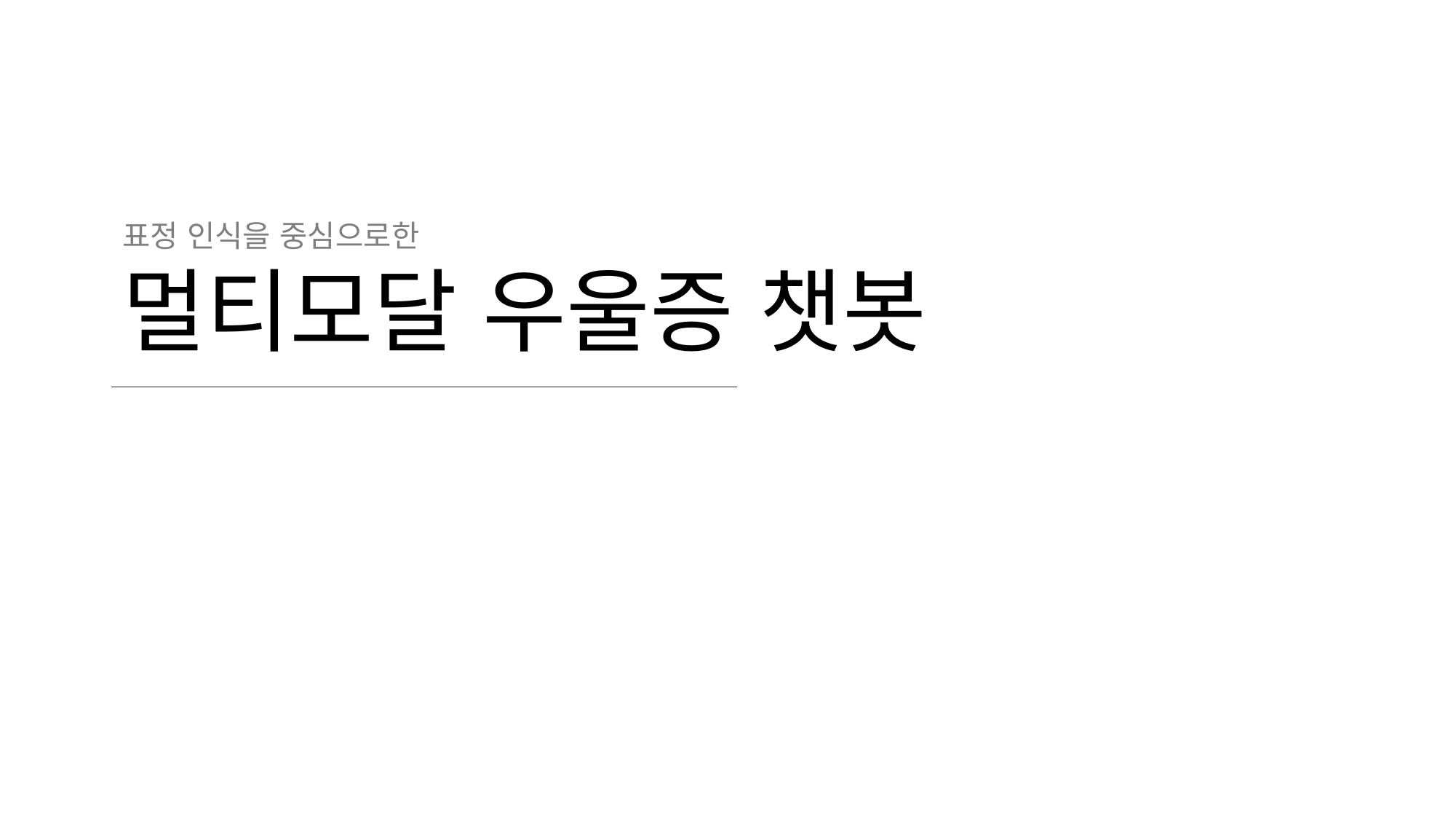

# 표정 인식을 중심으로한 멀티모달 우울증 챗봇